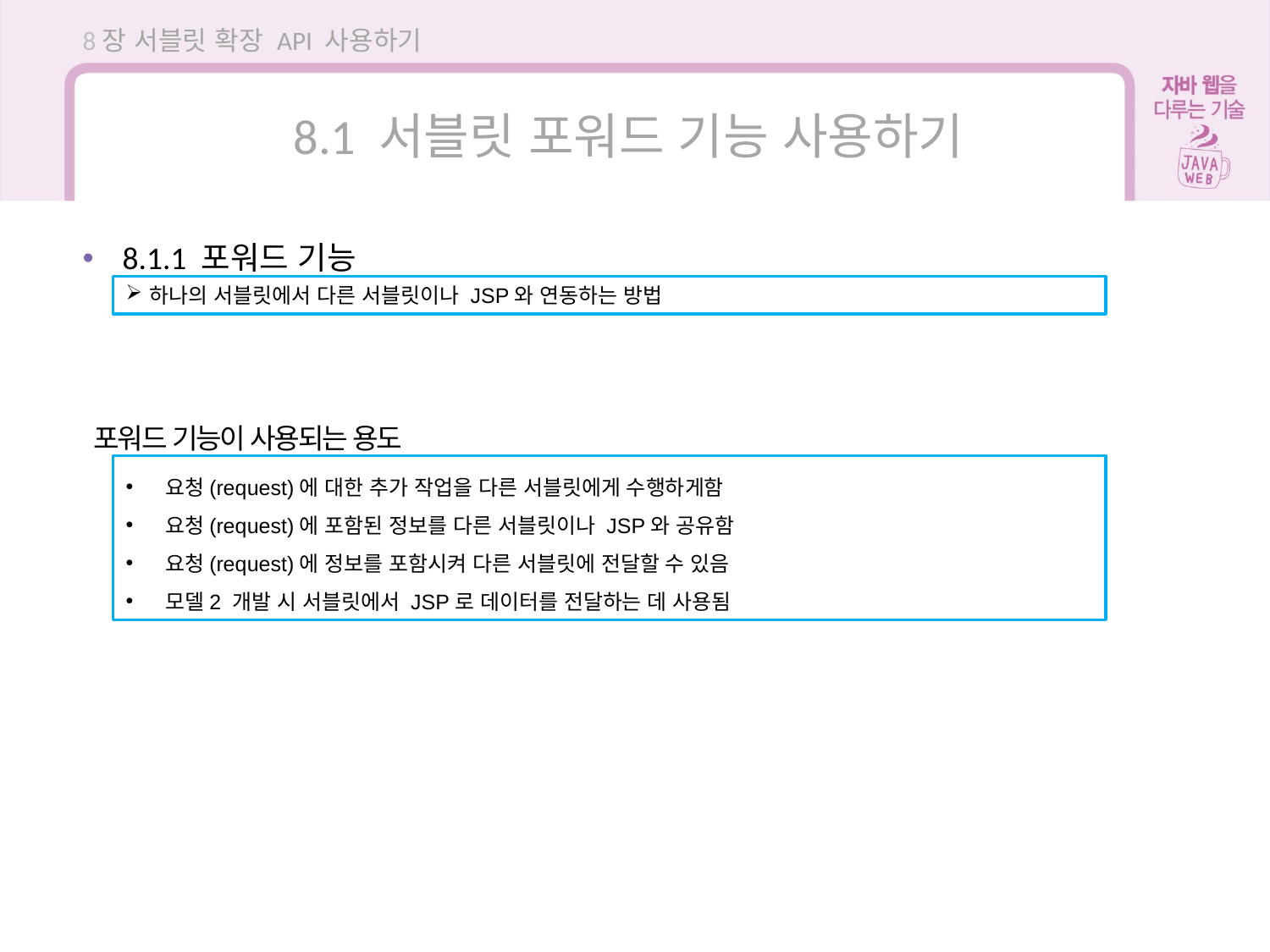

8장 서블릿 확장 API 사용하기
8.1 서블릿 포워드 기능 사용하기
8.1.1 포워드 기능
하나의 서블릿에서 다른 서블릿이나 JSP와 연동하는 방법
포워드 기능이 사용되는 용도
요청(request)에 대한 추가 작업을 다른 서블릿에게 수행하게함
요청(request)에 포함된 정보를 다른 서블릿이나 JSP와 공유함
요청(request)에 정보를 포함시켜 다른 서블릿에 전달할 수 있음
모델2 개발 시 서블릿에서 JSP로 데이터를 전달하는 데 사용됨